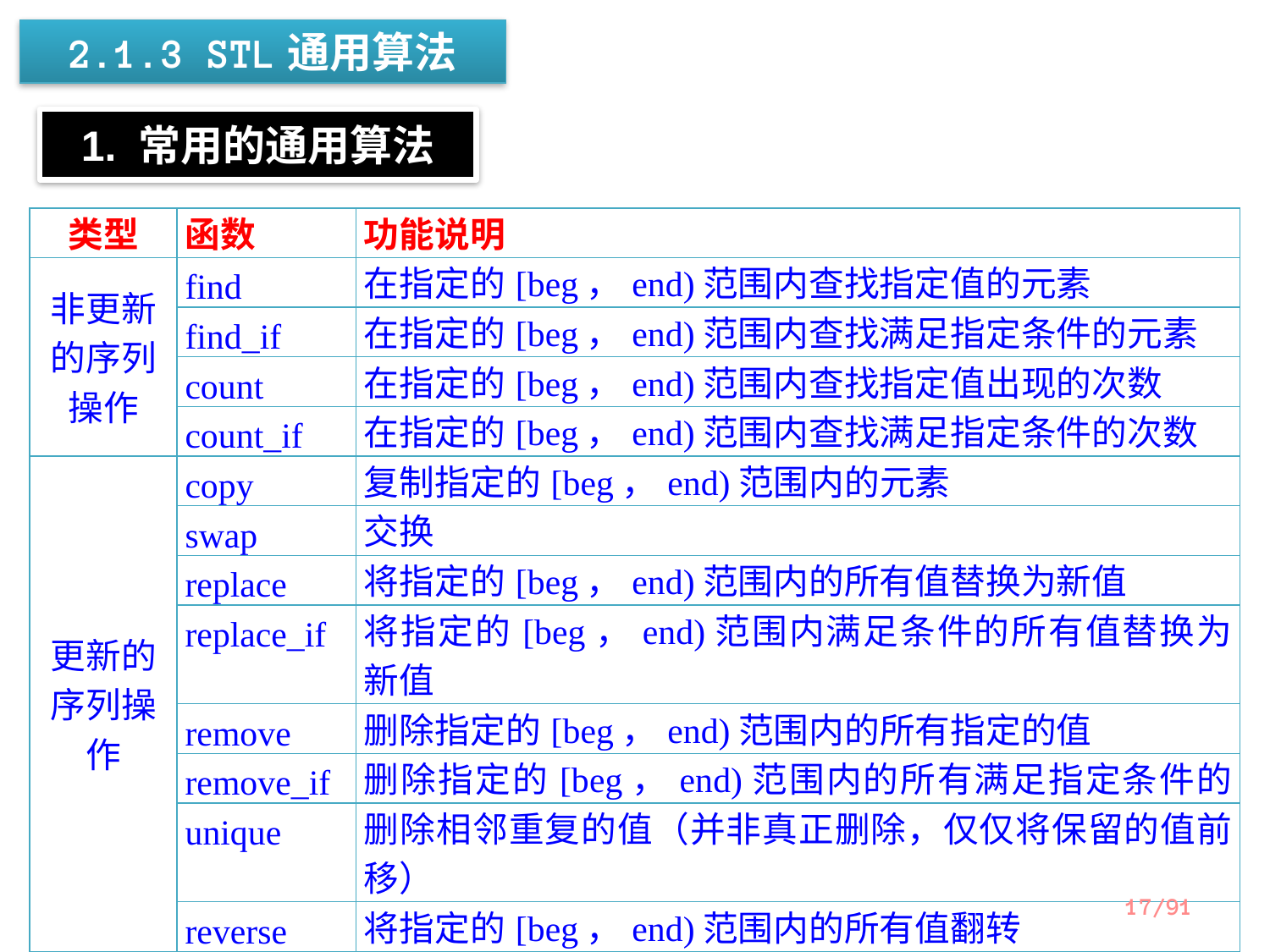

2.1.3 STL通用算法
1. 常用的通用算法
| 类型 | 函数 | 功能说明 |
| --- | --- | --- |
| 非更新的序列操作 | find | 在指定的[beg，end)范围内查找指定值的元素 |
|  | find\_if | 在指定的[beg，end)范围内查找满足指定条件的元素 |
|  | count | 在指定的[beg，end)范围内查找指定值出现的次数 |
|  | count\_if | 在指定的[beg，end)范围内查找满足指定条件的次数 |
| 更新的序列操作 | copy | 复制指定的[beg，end)范围内的元素 |
|  | swap | 交换 |
|  | replace | 将指定的[beg，end)范围内的所有值替换为新值 |
|  | replace\_if | 将指定的[beg，end)范围内满足条件的所有值替换为新值 |
|  | remove | 删除指定的[beg，end)范围内的所有指定的值 |
|  | remove\_if | 删除指定的[beg，end)范围内的所有满足指定条件的值 |
|  | unique | 删除相邻重复的值（并非真正删除，仅仅将保留的值前移） |
|  | reverse | 将指定的[beg，end)范围内的所有值翻转 |
17/91